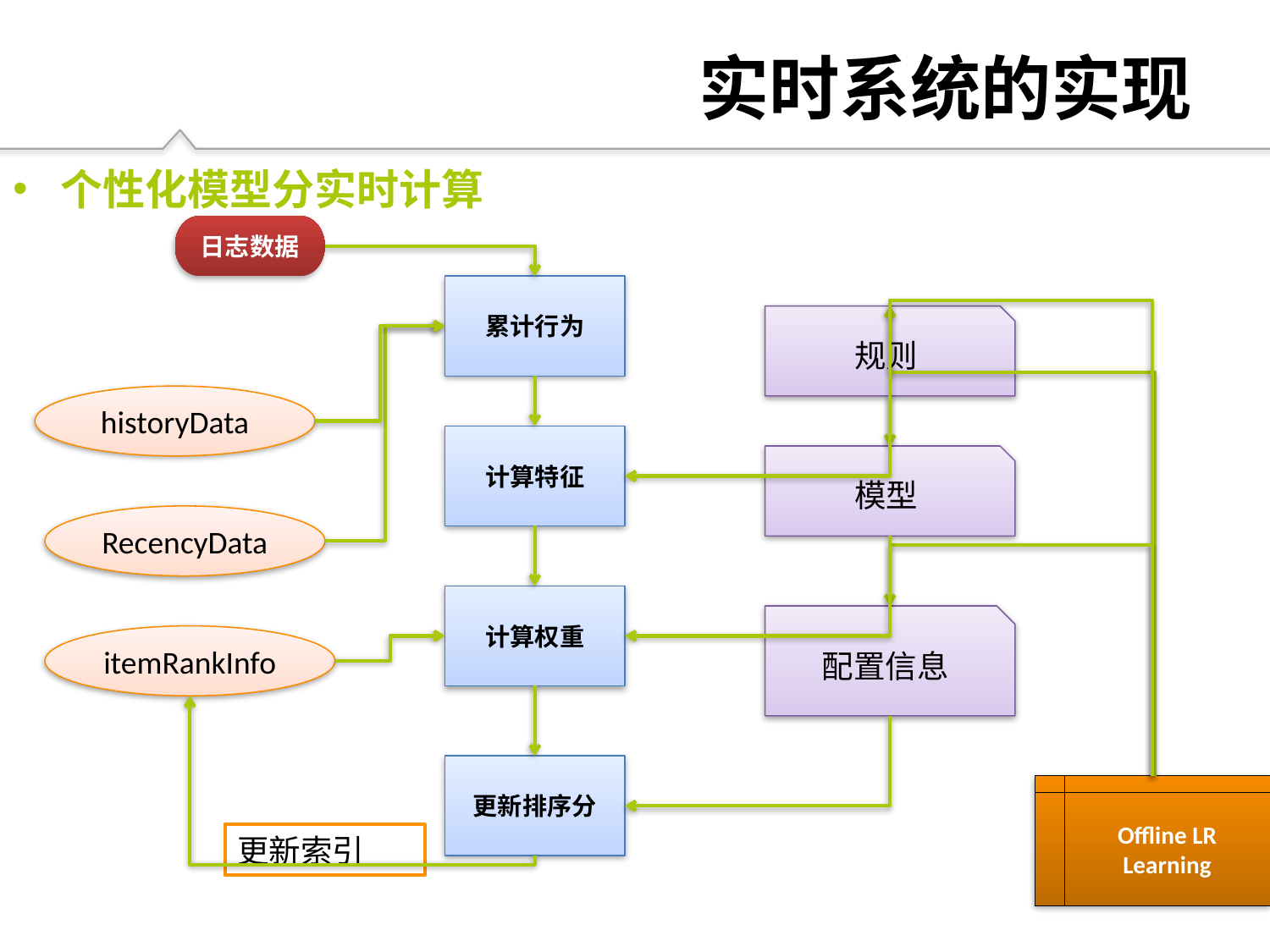

# 实时系统的实现
个性化模型分实时计算
日志数据
累计行为
规则
historyData
计算特征
模型
RecencyData
计算权重
配置信息
itemRankInfo
更新排序分
Offline LR Learning
更新索引